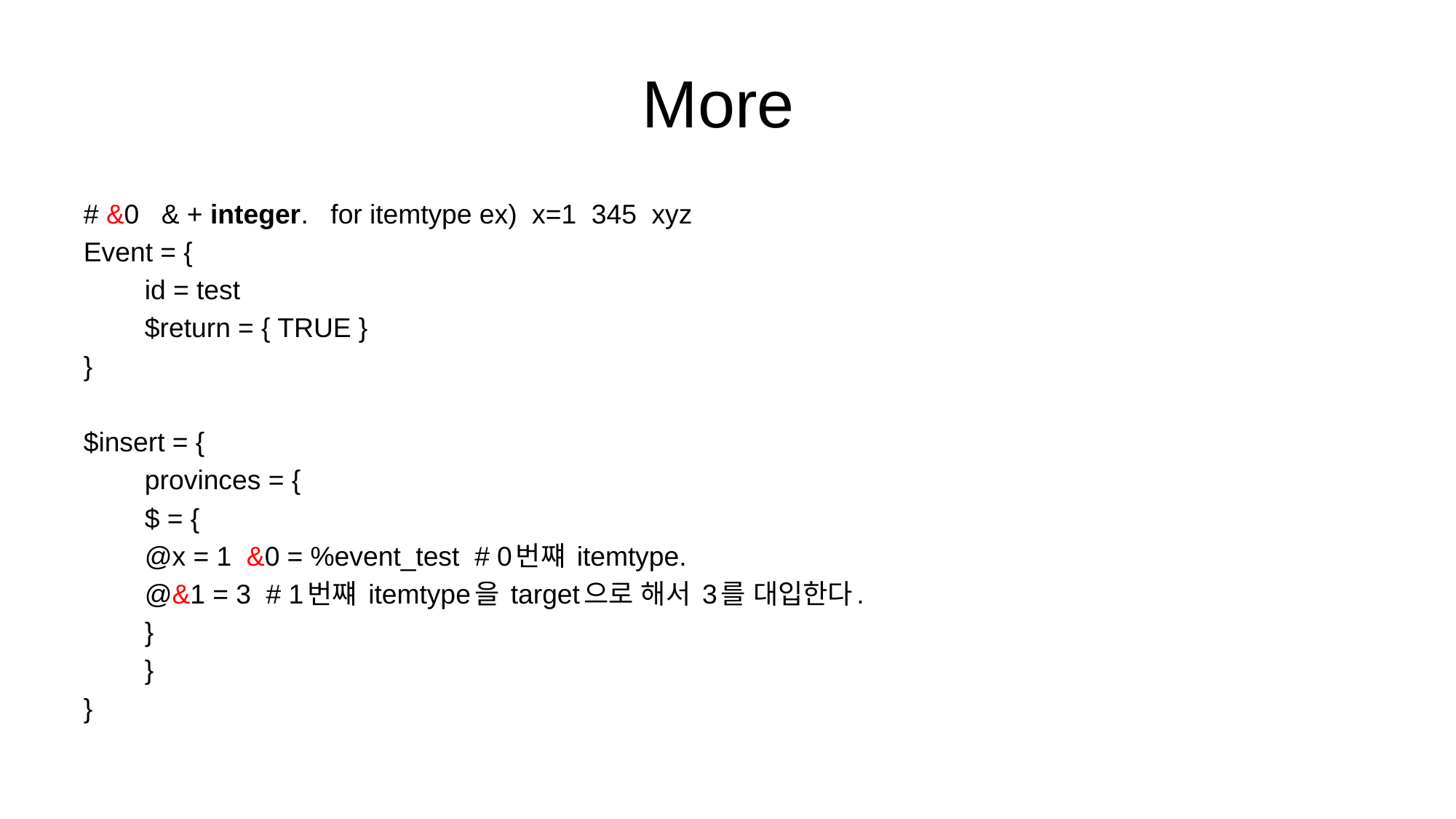

# More
# &0   & + integer.   for itemtype ex)  x=1  345  xyz
Event = {
	id = test
	$return = { TRUE }
}

$insert = {
	provinces = {
		$ = {
			@x = 1  &0 = %event_test  # 0번쨰 itemtype.
			@&1 = 3  # 1번쨰 itemtype을 target으로 해서 3를 대입한다.
		}
	}
}